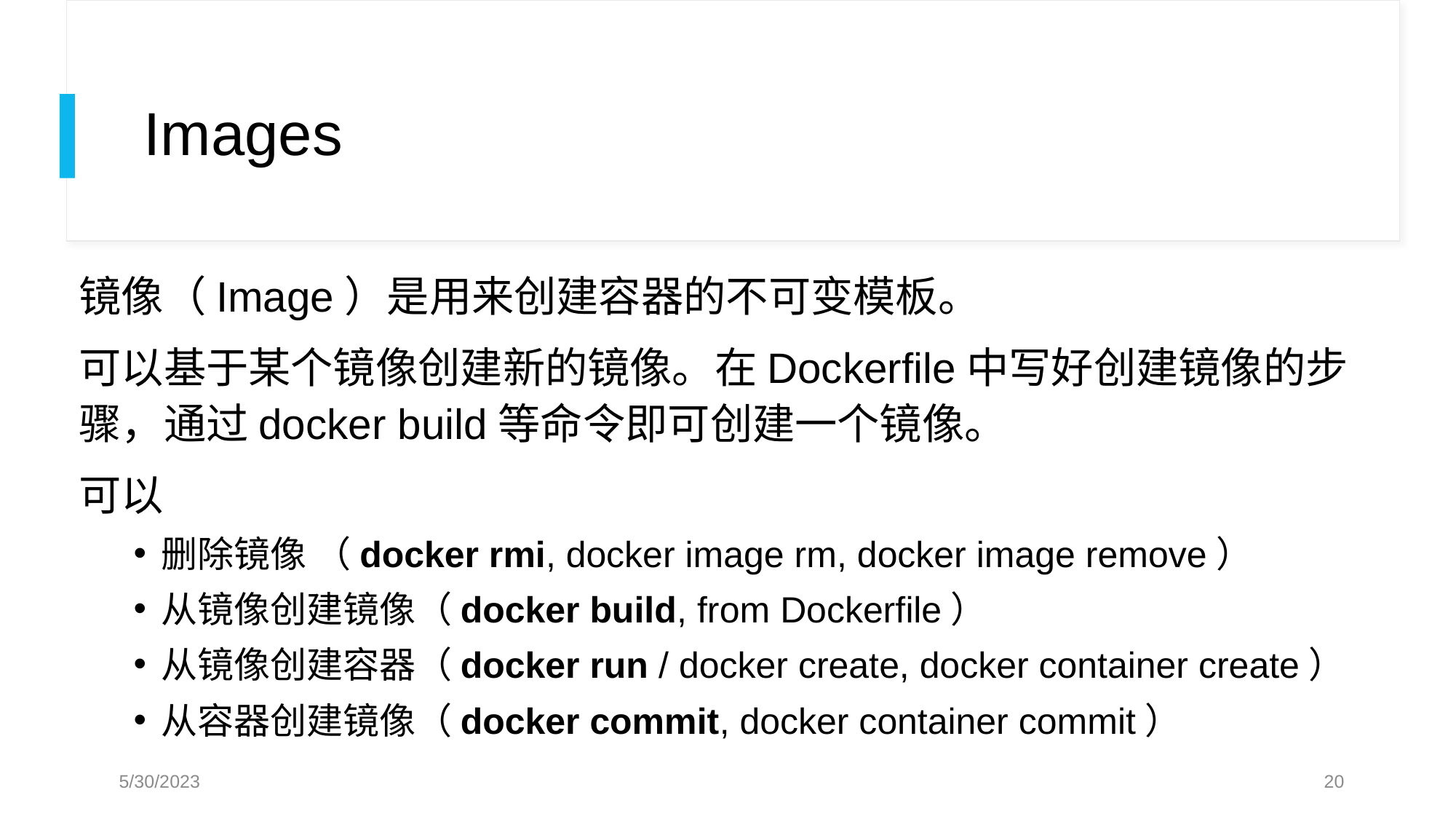

# Images
镜像（Image）是用来创建容器的不可变模板。
可以基于某个镜像创建新的镜像。在Dockerfile中写好创建镜像的步骤，通过docker build等命令即可创建一个镜像。
可以
删除镜像 （docker rmi, docker image rm, docker image remove）
从镜像创建镜像（docker build, from Dockerfile）
从镜像创建容器（docker run / docker create, docker container create）
从容器创建镜像（docker commit, docker container commit）

5/30/2023
20